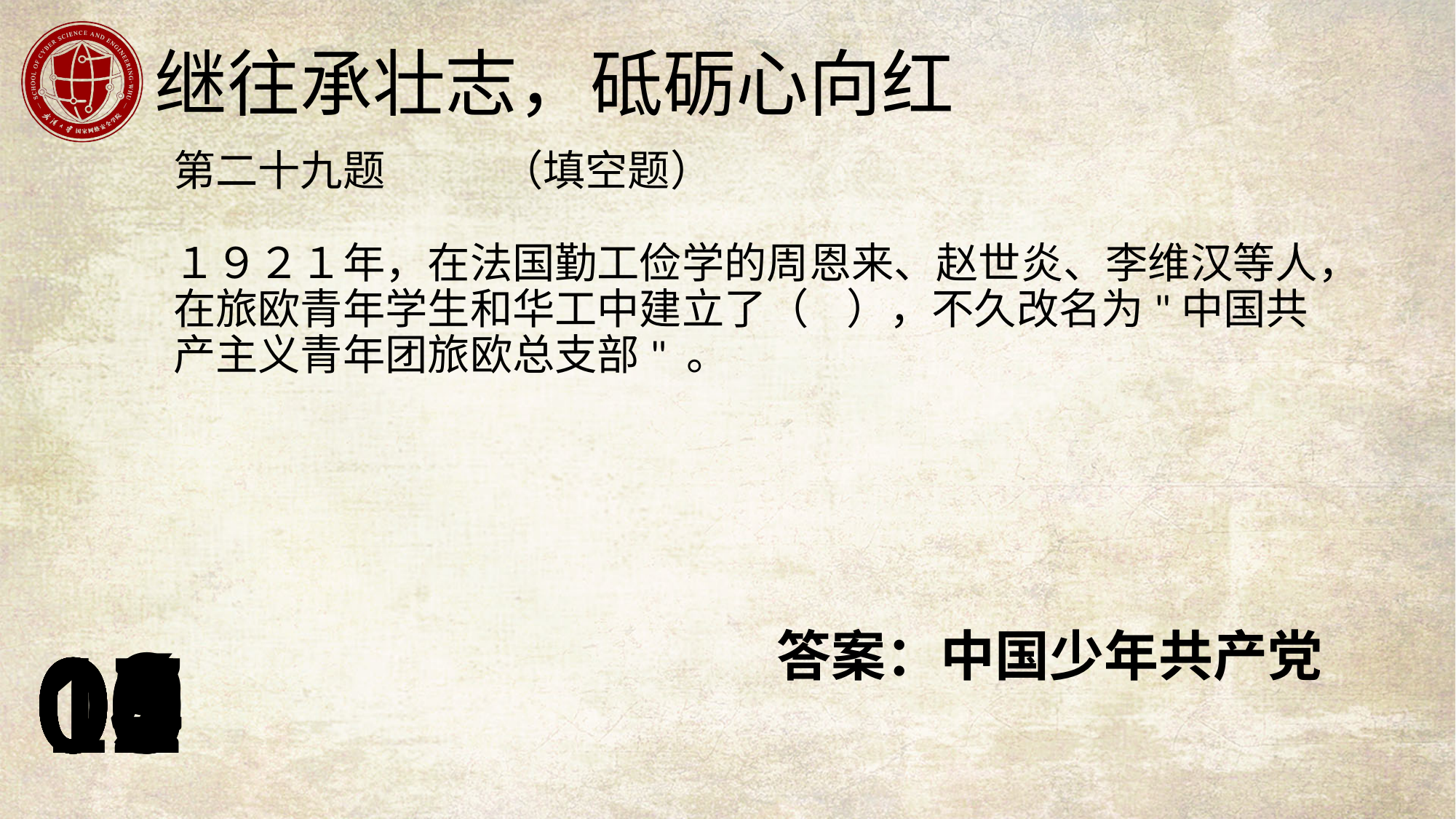

第二十九题		（填空题）
１９２１年，在法国勤工俭学的周恩来、赵世炎、李维汉等人，在旅欧青年学生和华工中建立了（    ），不久改名为"中国共产主义青年团旅欧总支部" 。
答案：中国少年共产党